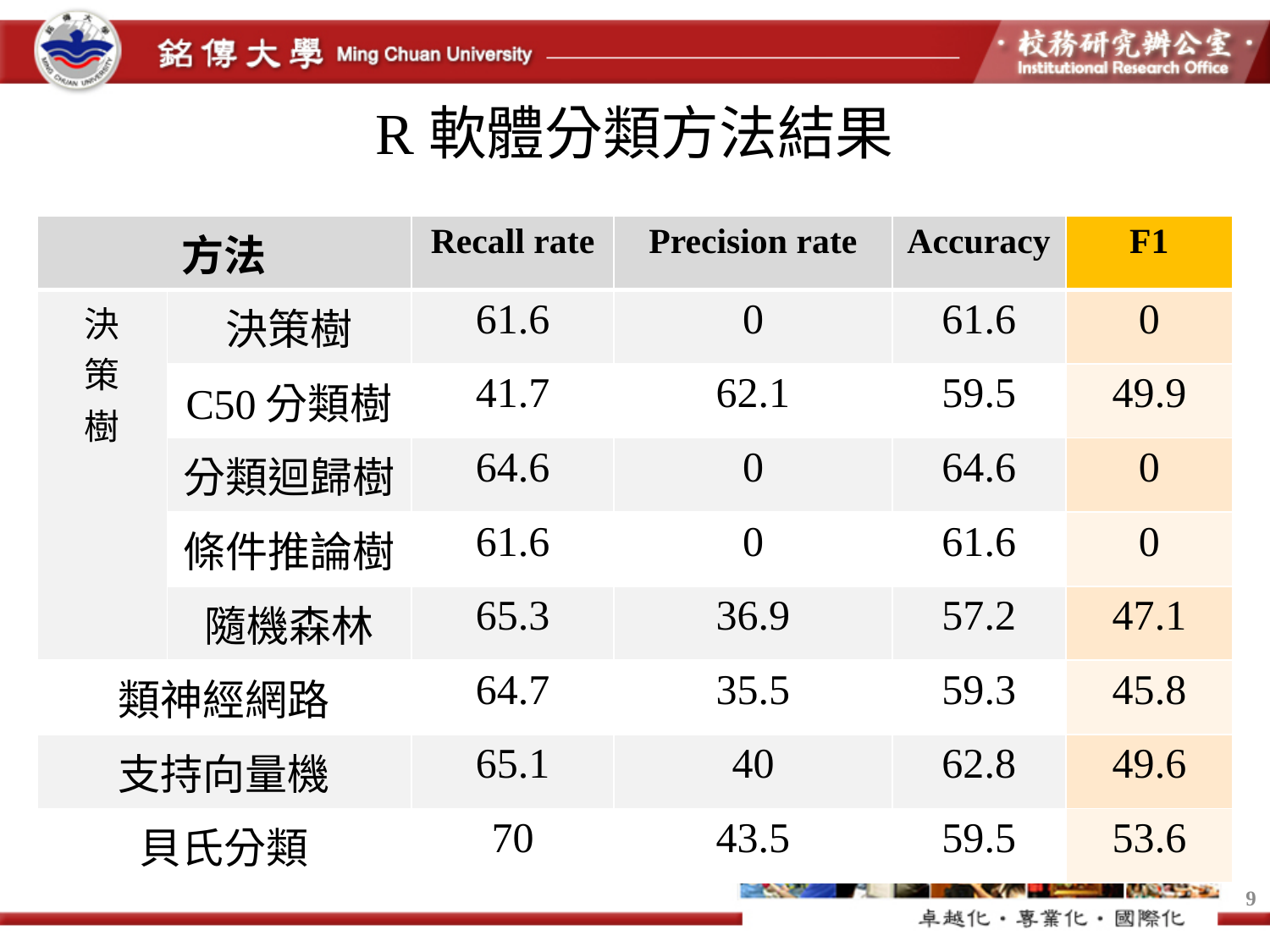

# R軟體分類方法結果
| 方法 |  | Recall rate | Precision rate | Accuracy | F1 |
| --- | --- | --- | --- | --- | --- |
| 決 策 樹 | 決策樹 | 61.6 | 0 | 61.6 | 0 |
|  | C50分類樹 | 41.7 | 62.1 | 59.5 | 49.9 |
|  | 分類迴歸樹 | 64.6 | 0 | 64.6 | 0 |
|  | 條件推論樹 | 61.6 | 0 | 61.6 | 0 |
|  | 隨機森林 | 65.3 | 36.9 | 57.2 | 47.1 |
| 類神經網路 |  | 64.7 | 35.5 | 59.3 | 45.8 |
| 支持向量機 |  | 65.1 | 40 | 62.8 | 49.6 |
| 貝氏分類 |  | 70 | 43.5 | 59.5 | 53.6 |
9